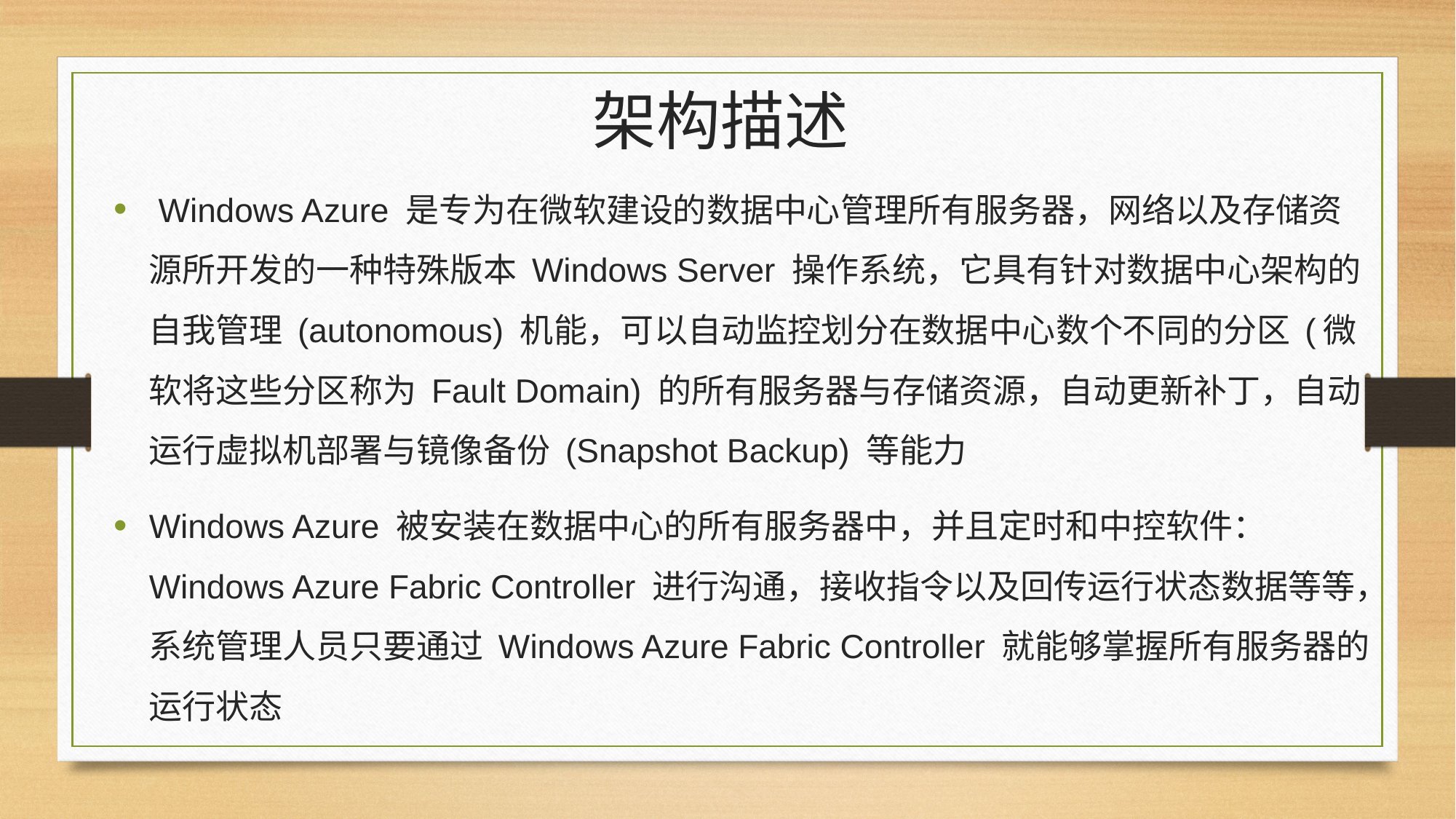

# 架构描述
 Windows Azure 是专为在微软建设的数据中心管理所有服务器，网络以及存储资源所开发的一种特殊版本 Windows Server 操作系统，它具有针对数据中心架构的自我管理 (autonomous) 机能，可以自动监控划分在数据中心数个不同的分区 (微软将这些分区称为 Fault Domain) 的所有服务器与存储资源，自动更新补丁，自动运行虚拟机部署与镜像备份 (Snapshot Backup) 等能力
Windows Azure 被安装在数据中心的所有服务器中，并且定时和中控软件：Windows Azure Fabric Controller 进行沟通，接收指令以及回传运行状态数据等等，系统管理人员只要通过 Windows Azure Fabric Controller 就能够掌握所有服务器的运行状态